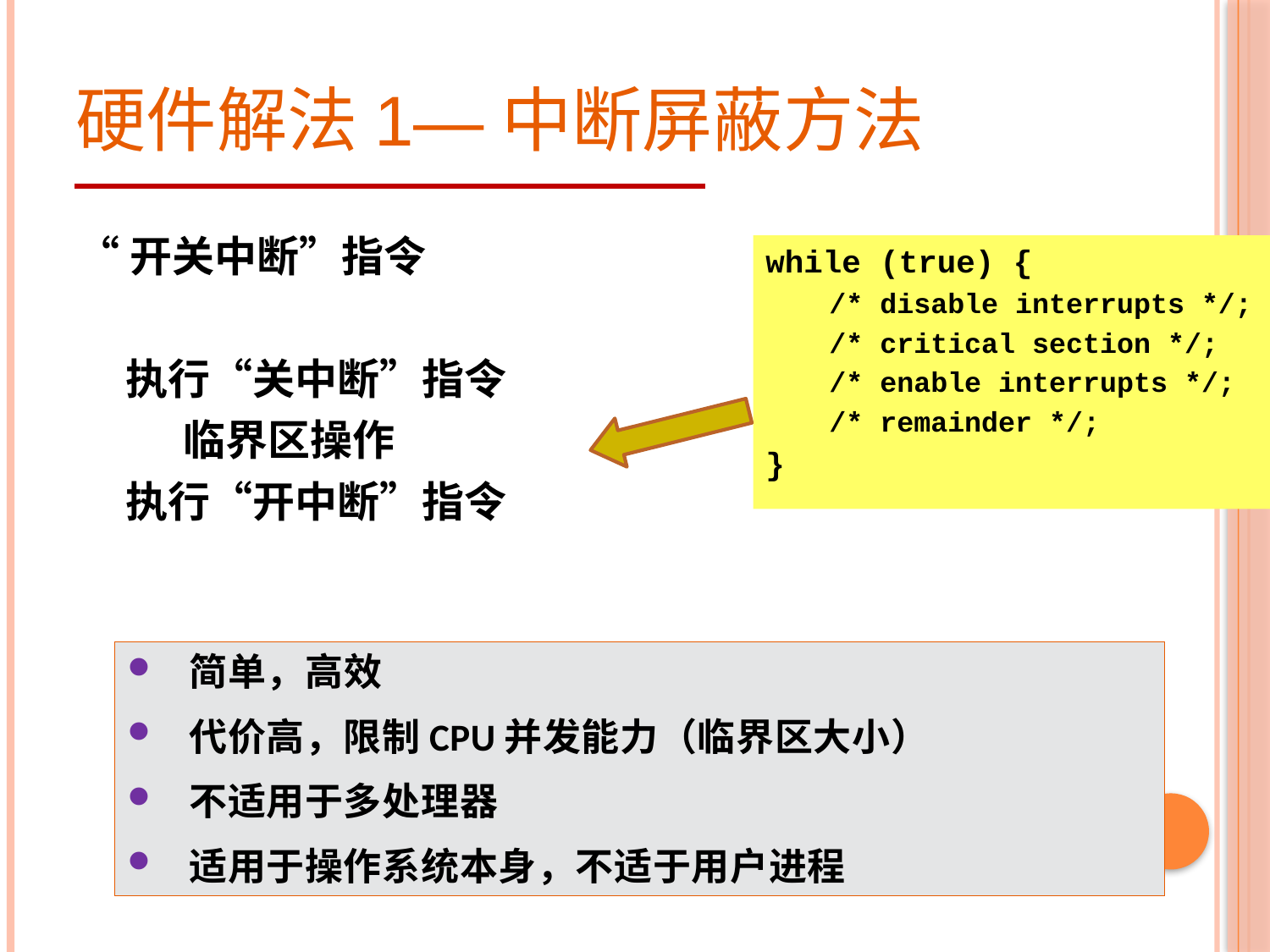

# 硬件解法1—中断屏蔽方法
“开关中断”指令

    执行“关中断”指令
          临界区操作
    执行“开中断”指令
while (true) {
/* disable interrupts */;
/* critical section */;
/* enable interrupts */;
/* remainder */;
}

简单，高效
代价高，限制CPU并发能力（临界区大小）
不适用于多处理器
适用于操作系统本身，不适于用户进程